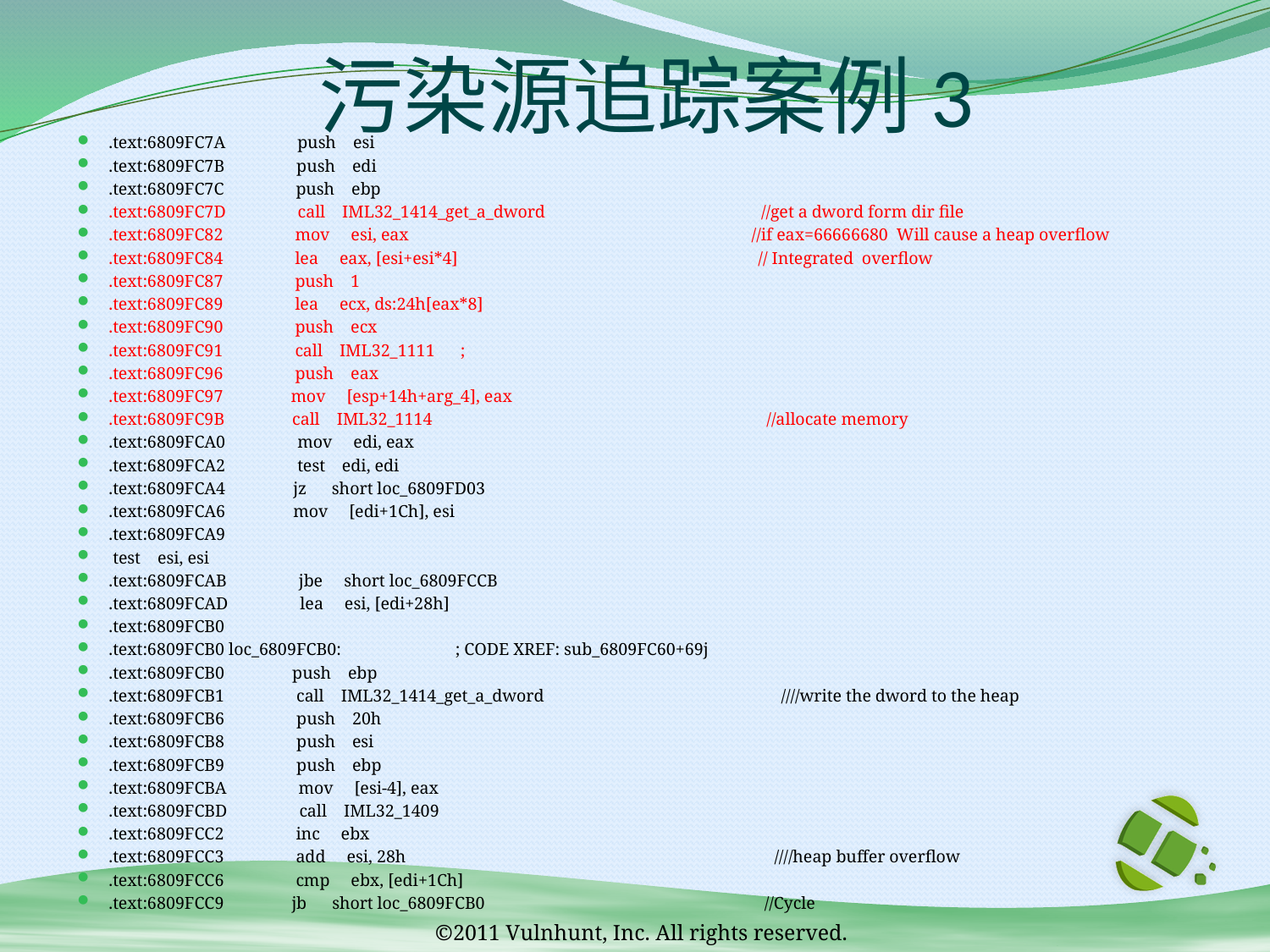

# 污染源追踪案例3
.text:6809FC7A                 push    esi
.text:6809FC7B                 push    edi
.text:6809FC7C                 push    ebp
.text:6809FC7D                 call    IML32_1414_get_a_dword                                                   //get a dword form dir file
.text:6809FC82                 mov     esi, eax                                                                                 //if eax=66666680  Will cause a heap overflow
.text:6809FC84                 lea     eax, [esi+esi*4]                                                                       // Integrated  overflow
.text:6809FC87                 push    1
.text:6809FC89                 lea     ecx, ds:24h[eax*8]
.text:6809FC90                 push    ecx
.text:6809FC91                 call    IML32_1111      ;
.text:6809FC96                 push    eax
.text:6809FC97                mov     [esp+14h+arg_4], eax
.text:6809FC9B                call    IML32_1114                                                                               //allocate memory
.text:6809FCA0                 mov     edi, eax
.text:6809FCA2                 test    edi, edi
.text:6809FCA4                jz      short loc_6809FD03
.text:6809FCA6                mov     [edi+1Ch], esi
.text:6809FCA9
 test    esi, esi
.text:6809FCAB                 jbe     short loc_6809FCCB
.text:6809FCAD                 lea     esi, [edi+28h]
.text:6809FCB0
.text:6809FCB0 loc_6809FCB0:                           ; CODE XREF: sub_6809FC60+69j
.text:6809FCB0                push    ebp
.text:6809FCB1                 call    IML32_1414_get_a_dword                                                        ////write the dword to the heap
.text:6809FCB6                 push    20h
.text:6809FCB8                 push    esi
.text:6809FCB9                 push    ebp
.text:6809FCBA                 mov     [esi-4], eax
.text:6809FCBD                 call    IML32_1409
.text:6809FCC2                 inc     ebx
.text:6809FCC3                 add     esi, 28h                                                                                       ////heap buffer overflow
.text:6809FCC6                 cmp     ebx, [edi+1Ch]
.text:6809FCC9                jb      short loc_6809FCB0                                                                  //Cycle